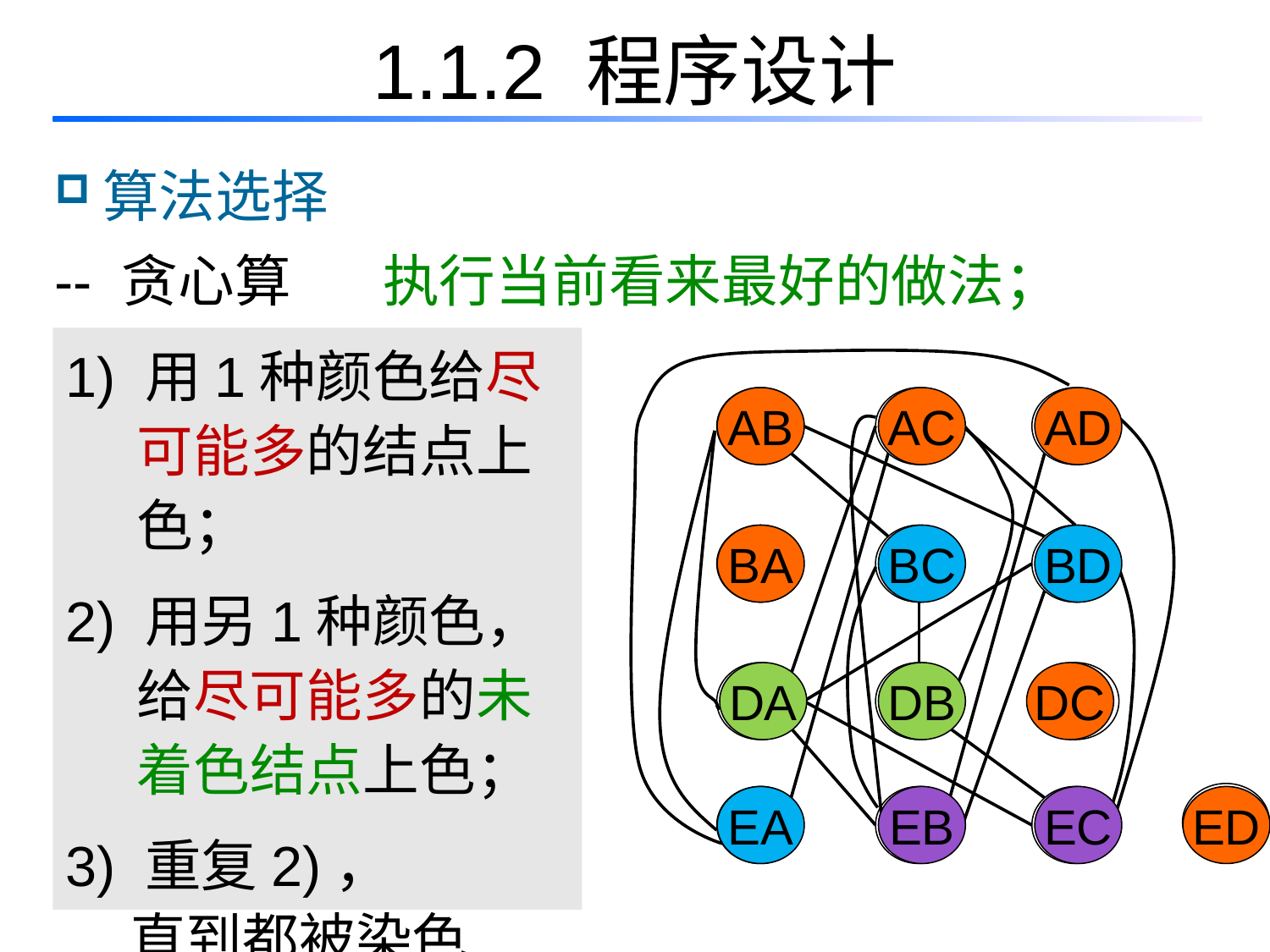

# 1.1.2 程序设计

算法选择
-- 贪心算法：
执行当前看来最好的做法；
1) 用1种颜色给尽可能多的结点上色；
2) 用另1种颜色，给尽可能多的未着色结点上色；
3) 重复2)，
    直到都被染色

AB
AB
AC
AC
AD
AD

BA
BA
BC
BC
BD
BD

DA
DA
DB
DB
DC
DC
ED
EA
EA
EB
EB
EC
EC
ED